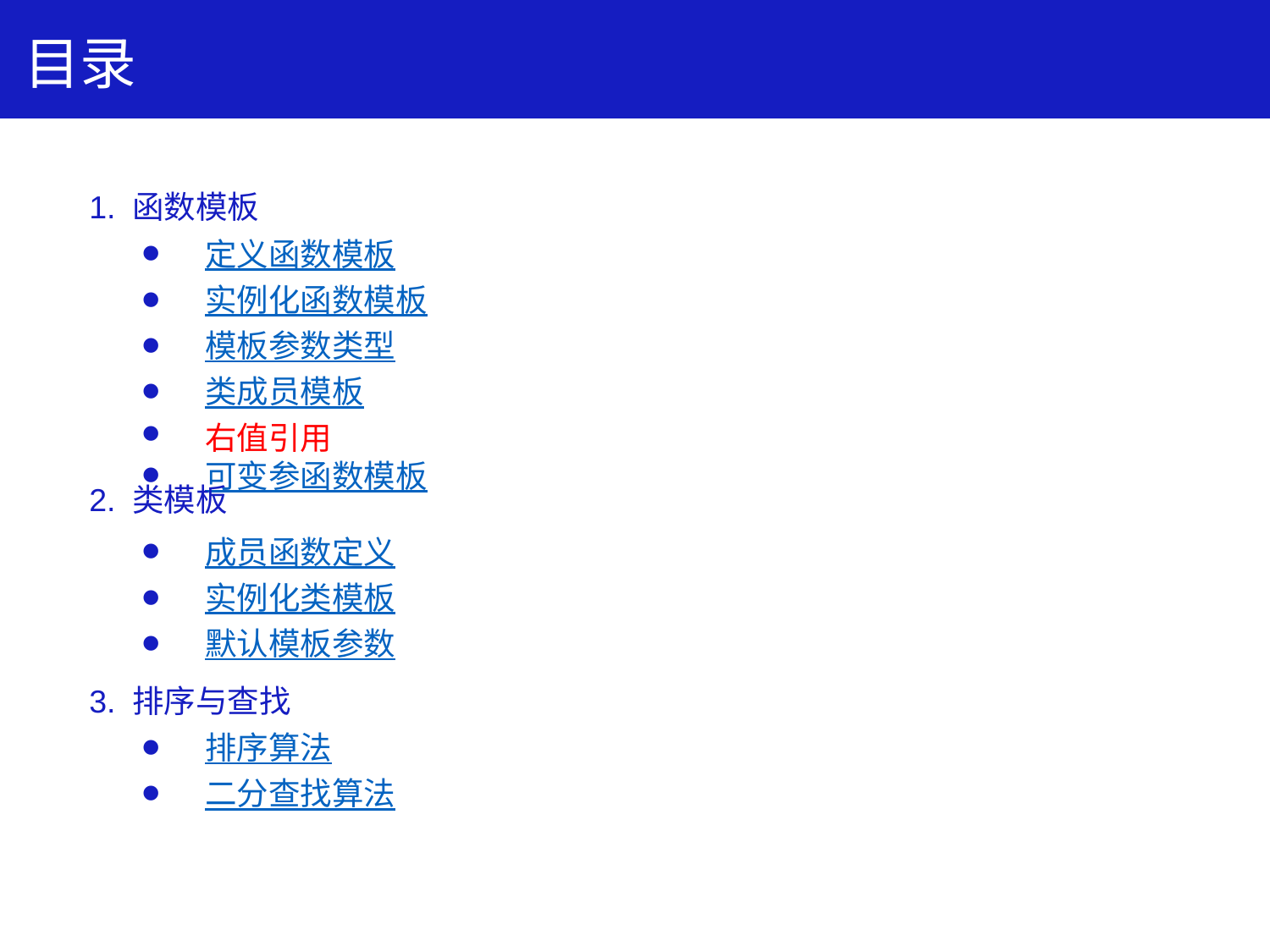

目录
1. 函数模板
定义函数模板
实例化函数模板
模板参数类型
类成员模板
右值引用
可变参函数模板
2. 类模板
成员函数定义
实例化类模板
默认模板参数
3. 排序与查找
排序算法
二分查找算法
2